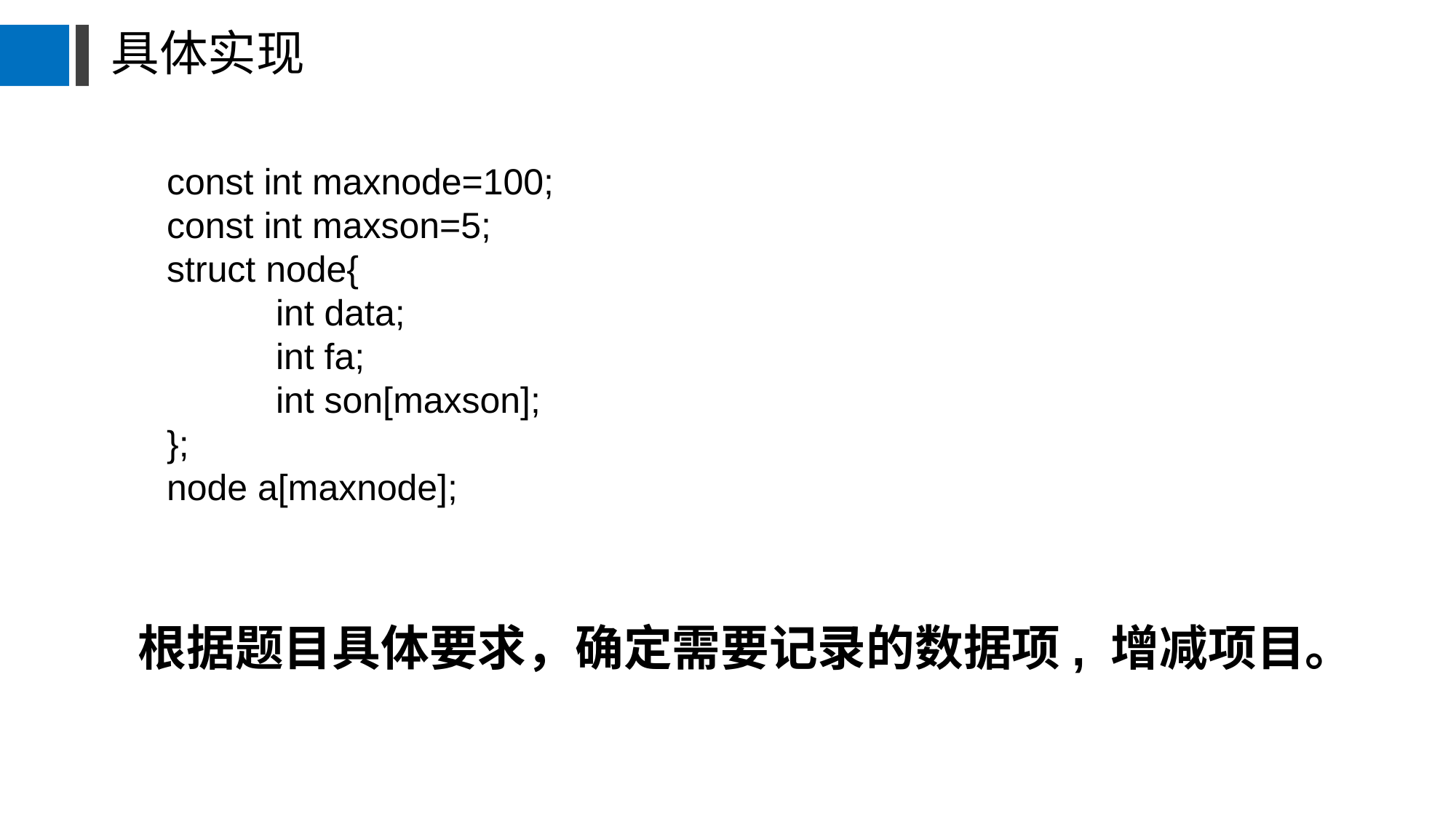

# 具体实现
const int maxnode=100;
const int maxson=5;
struct node{
	int data;
	int fa;
	int son[maxson];
};
node a[maxnode];
根据题目具体要求，确定需要记录的数据项, 增减项目。